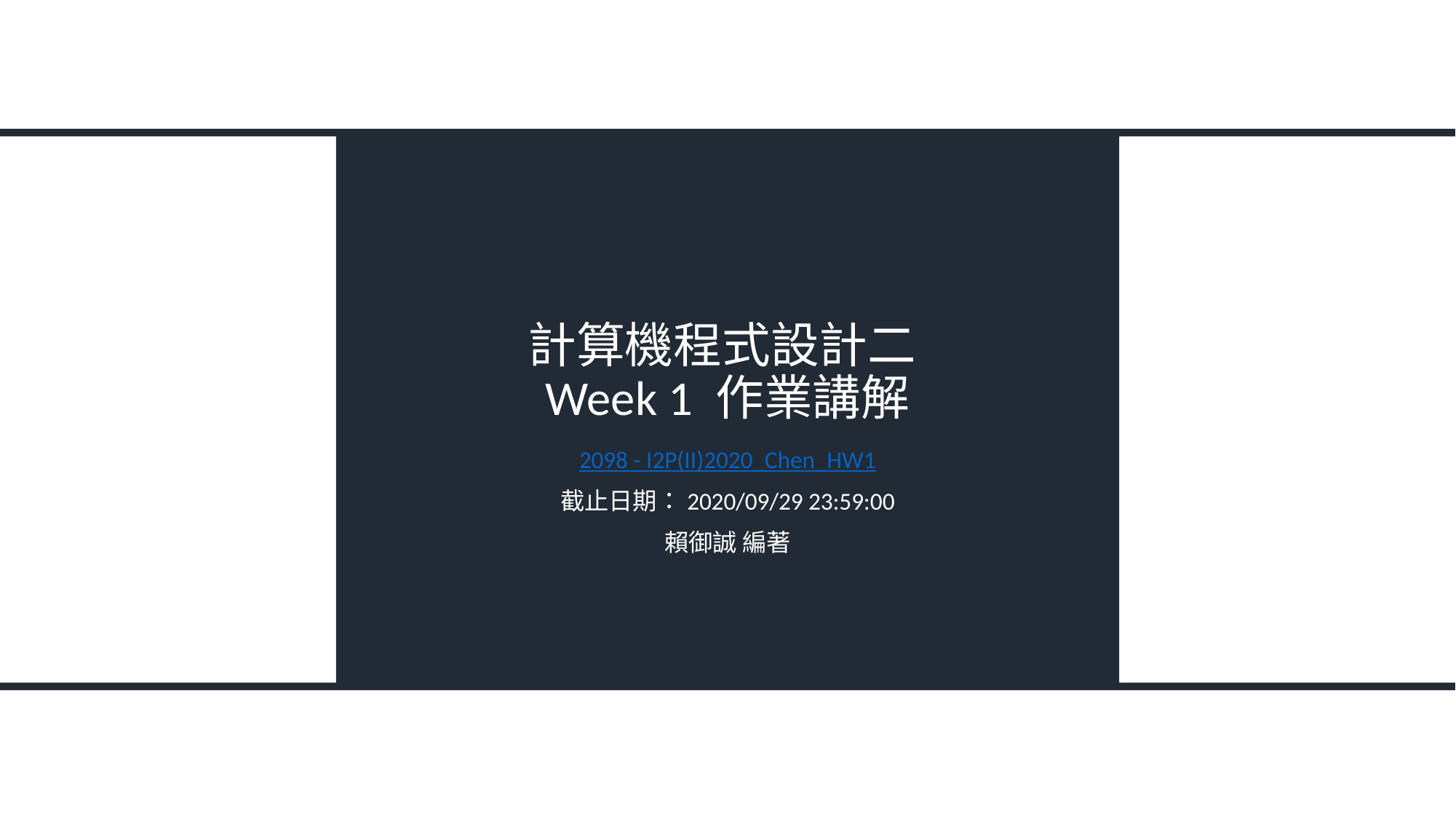

# 計算機程式設計二 Week 1 作業講解
2098 - I2P(II)2020_Chen_HW1
截止日期：2020/09/29 23:59:00
賴御誠 編著